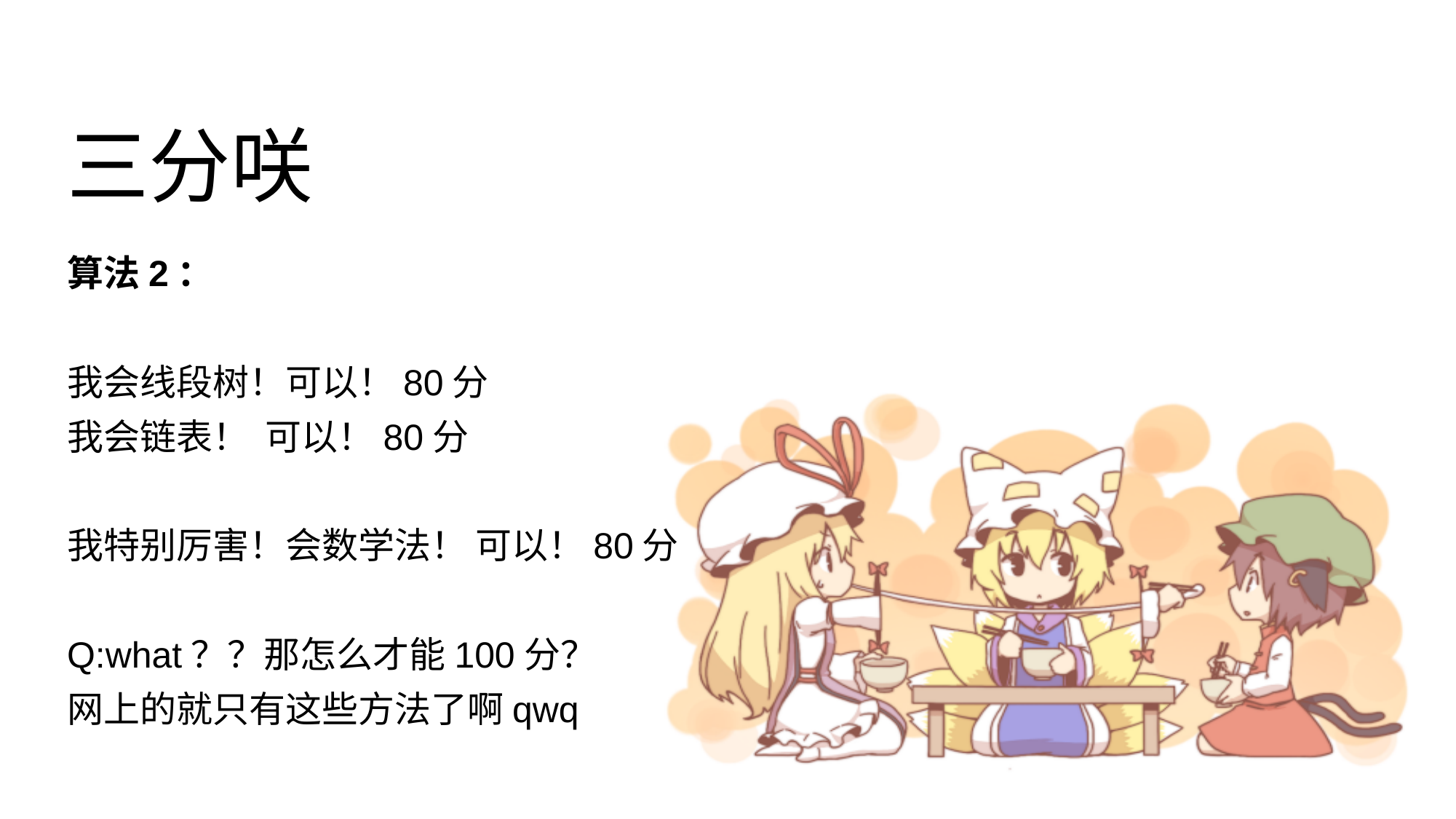

# 三分咲
算法2：

我会线段树！可以！80分
我会链表！  可以！80分

我特别厉害！会数学法！ 可以！80分

Q:what？？那怎么才能100分？
网上的就只有这些方法了啊qwq